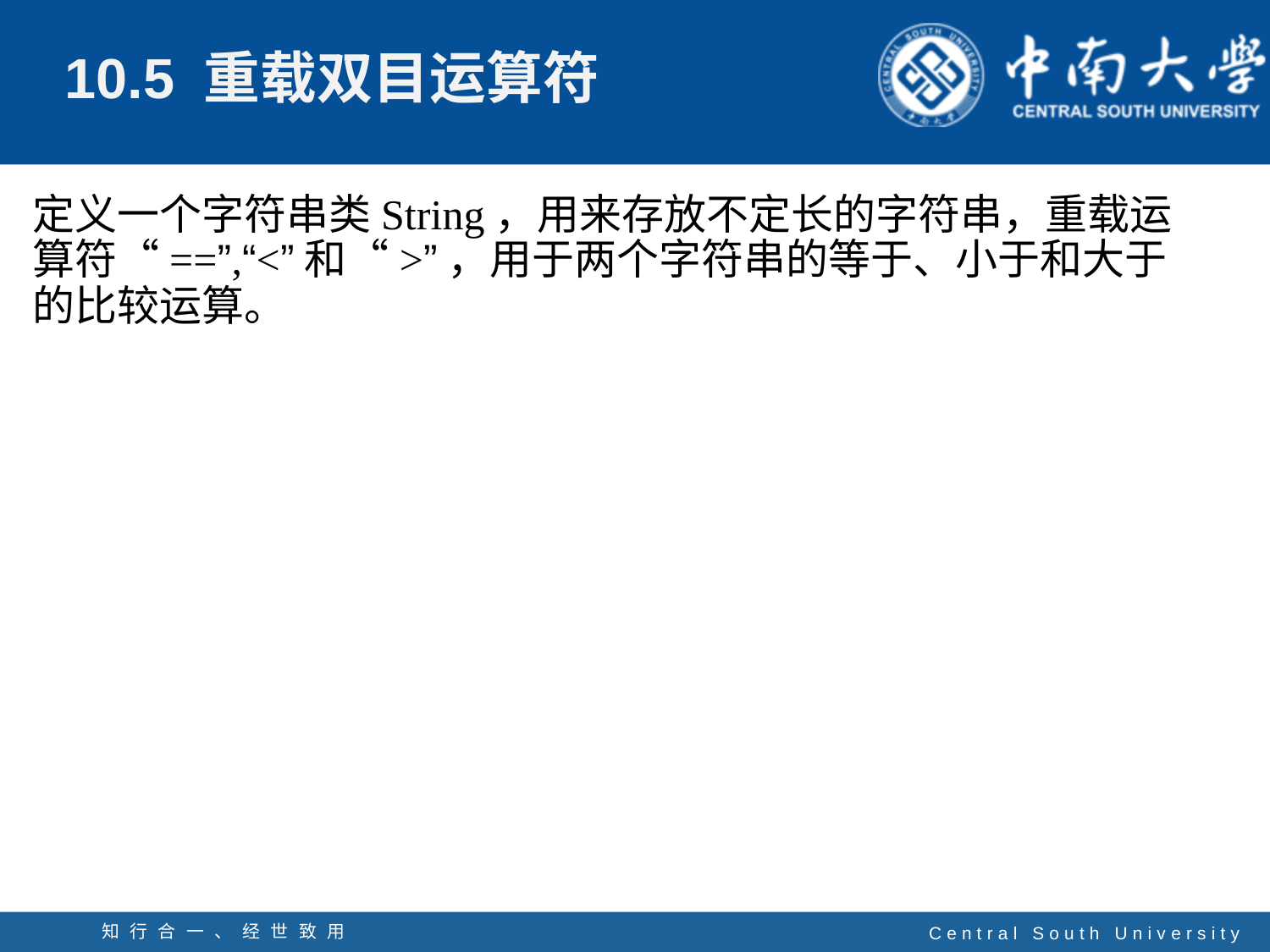

定义一个字符串类String，用来存放不定长的字符串，重载运算符“==”,“<”和“>”，用于两个字符串的等于、小于和大于的比较运算。

知行合一、经世致用
自强不息 厚德载物
Central South University